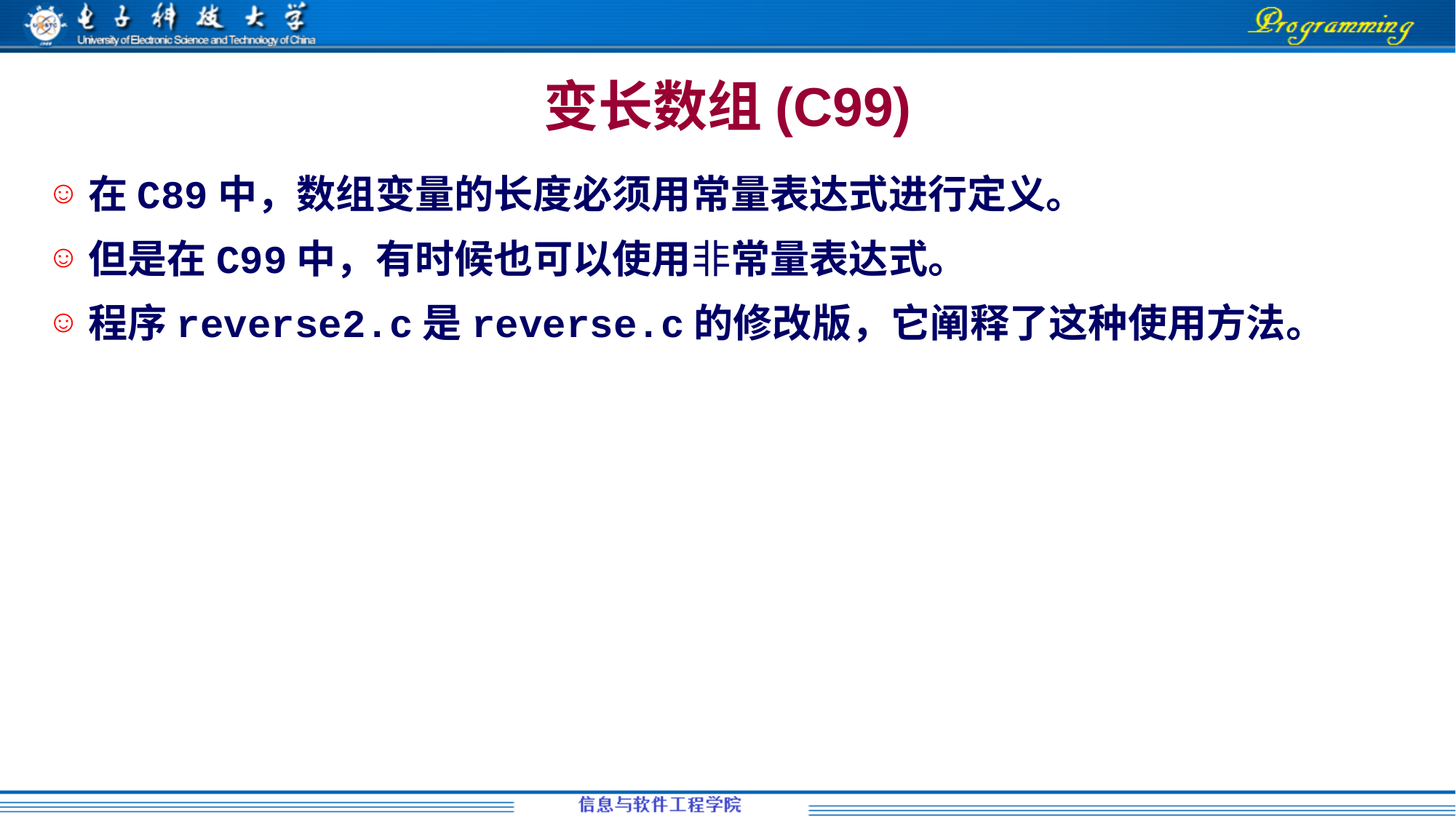

变长数组(C99)
在C89中，数组变量的长度必须用常量表达式进行定义。
但是在C99中，有时候也可以使用非常量表达式。
程序reverse2.c是reverse.c的修改版，它阐释了这种使用方法。